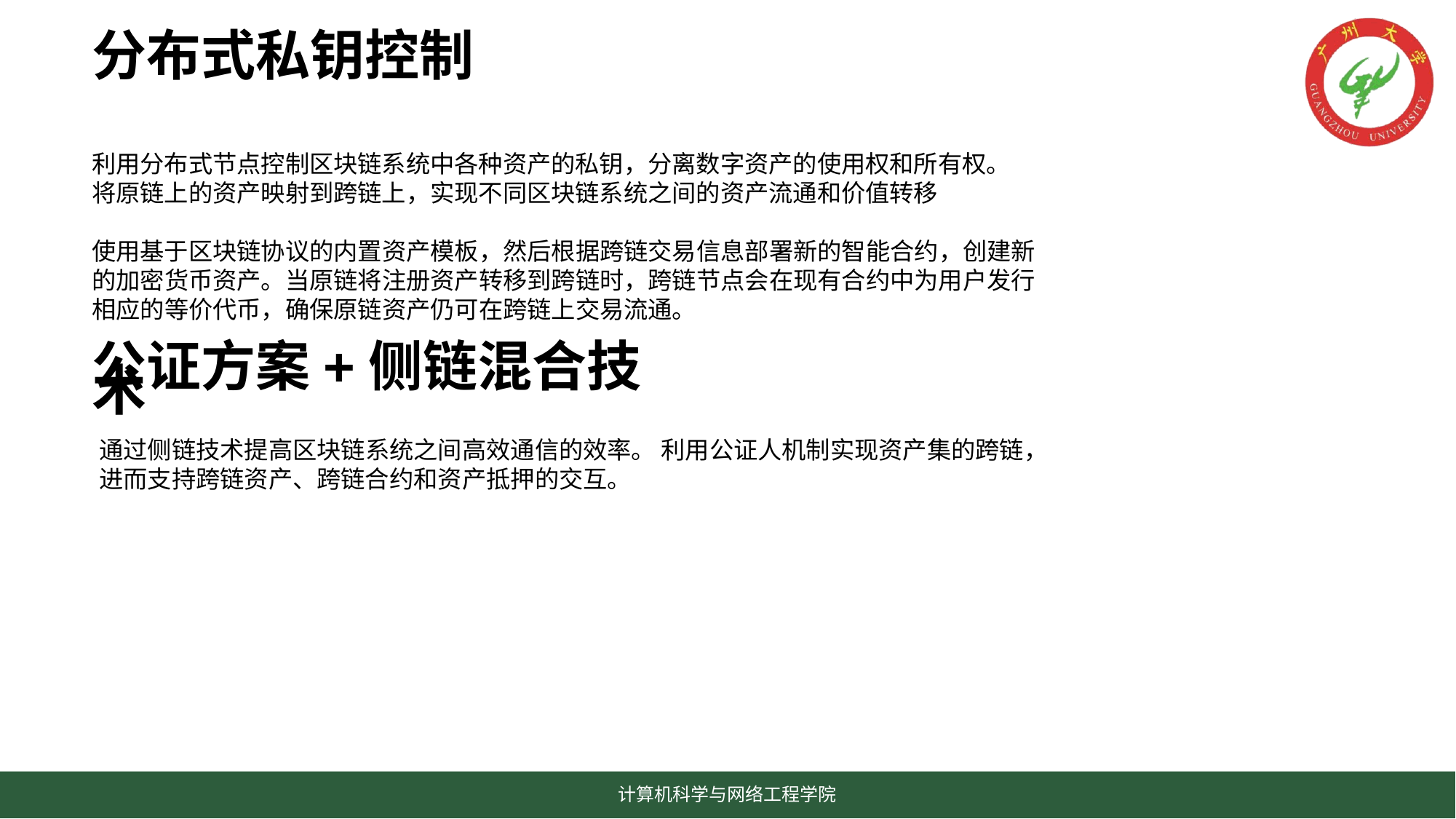

分布式私钥控制
利用分布式节点控制区块链系统中各种资产的私钥，分离数字资产的使用权和所有权。
将原链上的资产映射到跨链上，实现不同区块链系统之间的资产流通和价值转移

使用基于区块链协议的内置资产模板，然后根据跨链交易信息部署新的智能合约，创建新的加密货币资产。当原链将注册资产转移到跨链时，跨链节点会在现有合约中为用户发行相应的等价代币，确保原链资产仍可在跨链上交易流通。
公证方案+侧链混合技术
通过侧链技术提高区块链系统之间高效通信的效率。 利用公证人机制实现资产集的跨链，进而支持跨链资产、跨链合约和资产抵押的交互。

计算机科学与网络工程学院